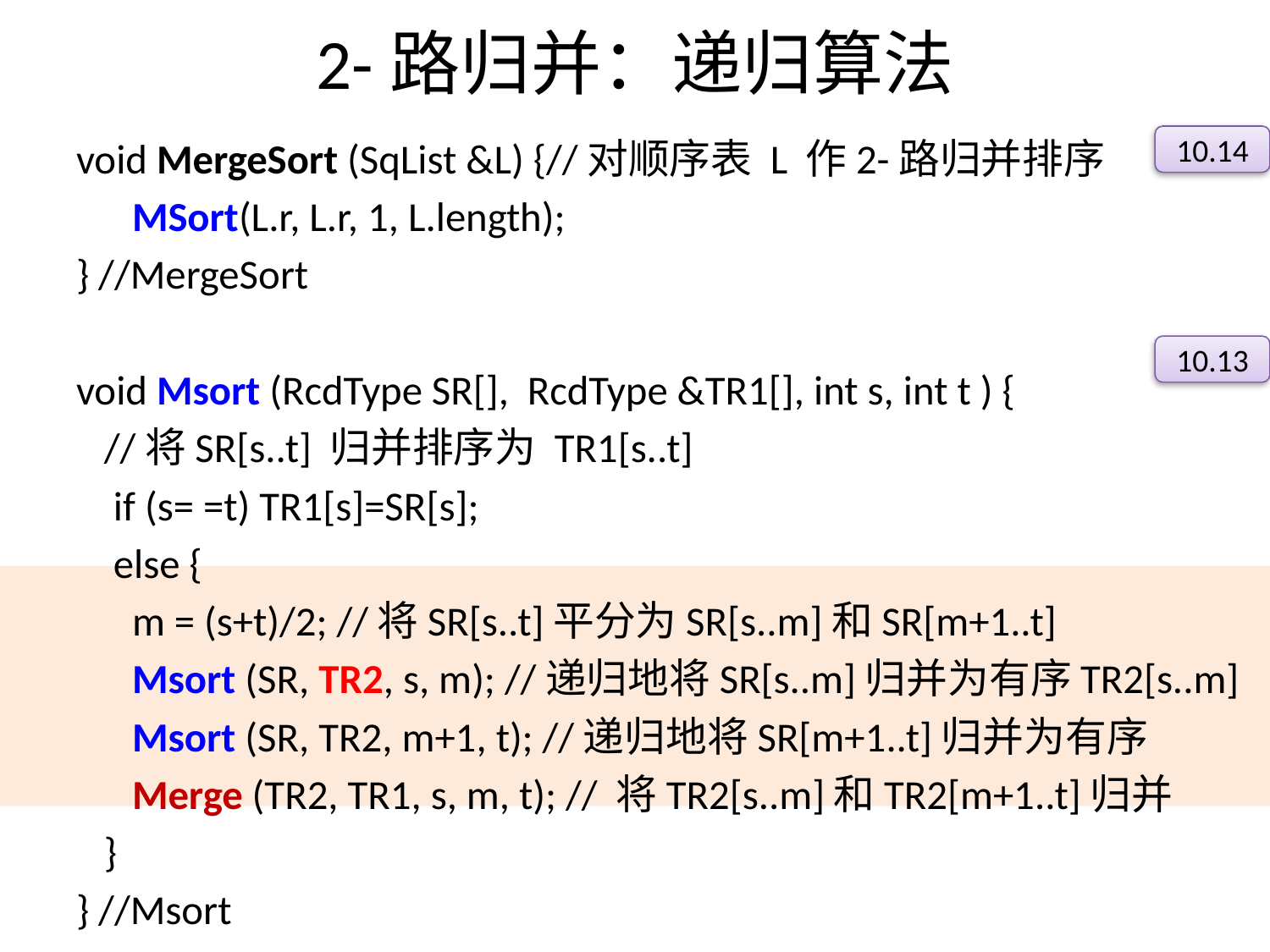

# 2-路归并：递归算法
void MergeSort (SqList &L) {//对顺序表 L 作2-路归并排序
      MSort(L.r, L.r, 1, L.length);
} //MergeSort

void Msort (RcdType SR[],  RcdType &TR1[], int s, int t ) {
   //将SR[s..t] 归并排序为 TR1[s..t]
    if (s= =t) TR1[s]=SR[s];
    else {
      m = (s+t)/2; //将SR[s..t]平分为SR[s..m]和SR[m+1..t]
      Msort (SR, TR2, s, m); //递归地将SR[s..m]归并为有序TR2[s..m]
      Msort (SR, TR2, m+1, t); //递归地将SR[m+1..t]归并为有序
      Merge (TR2, TR1, s, m, t); // 将TR2[s..m]和TR2[m+1..t]归并
   }
} //Msort

10.14
10.13